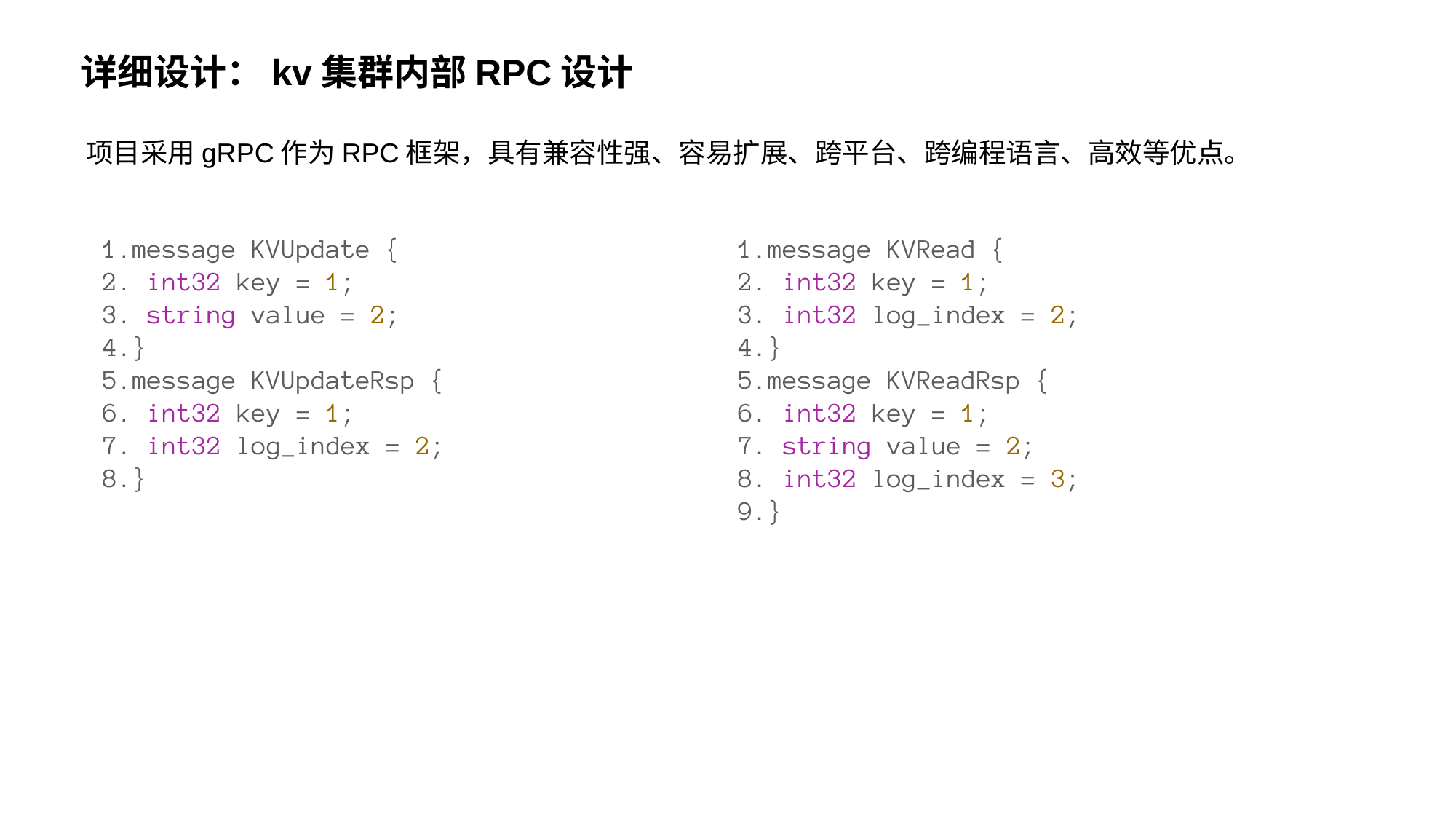

详细设计：kv集群内部RPC设计
项目采用gRPC作为RPC框架，具有兼容性强、容易扩展、跨平台、跨编程语言、高效等优点。
message KVUpdate {
 int32 key = 1;
 string value = 2;
}
message KVUpdateRsp {
 int32 key = 1;
 int32 log_index = 2;
}
message KVRead {
 int32 key = 1;
 int32 log_index = 2;
}
message KVReadRsp {
 int32 key = 1;
 string value = 2;
 int32 log_index = 3;
}